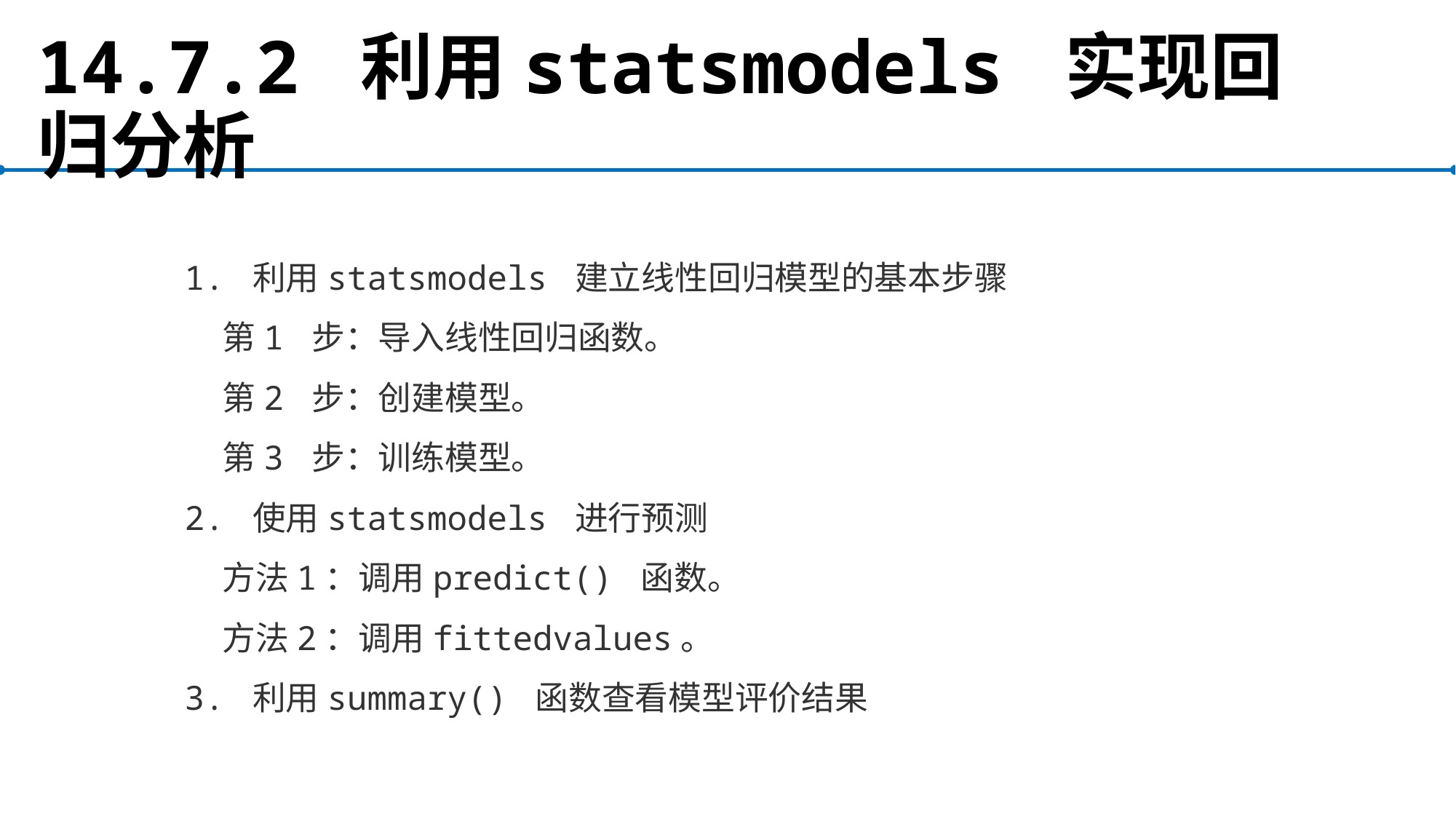

# 14.7.2 利用statsmodels 实现回归分析
1. 利用statsmodels 建立线性回归模型的基本步骤
    第1 步：导入线性回归函数。
    第2 步：创建模型。
    第3 步：训练模型。
2. 使用statsmodels 进行预测
    方法1：调用predict() 函数。
    方法2：调用fittedvalues。
3. 利用summary() 函数查看模型评价结果